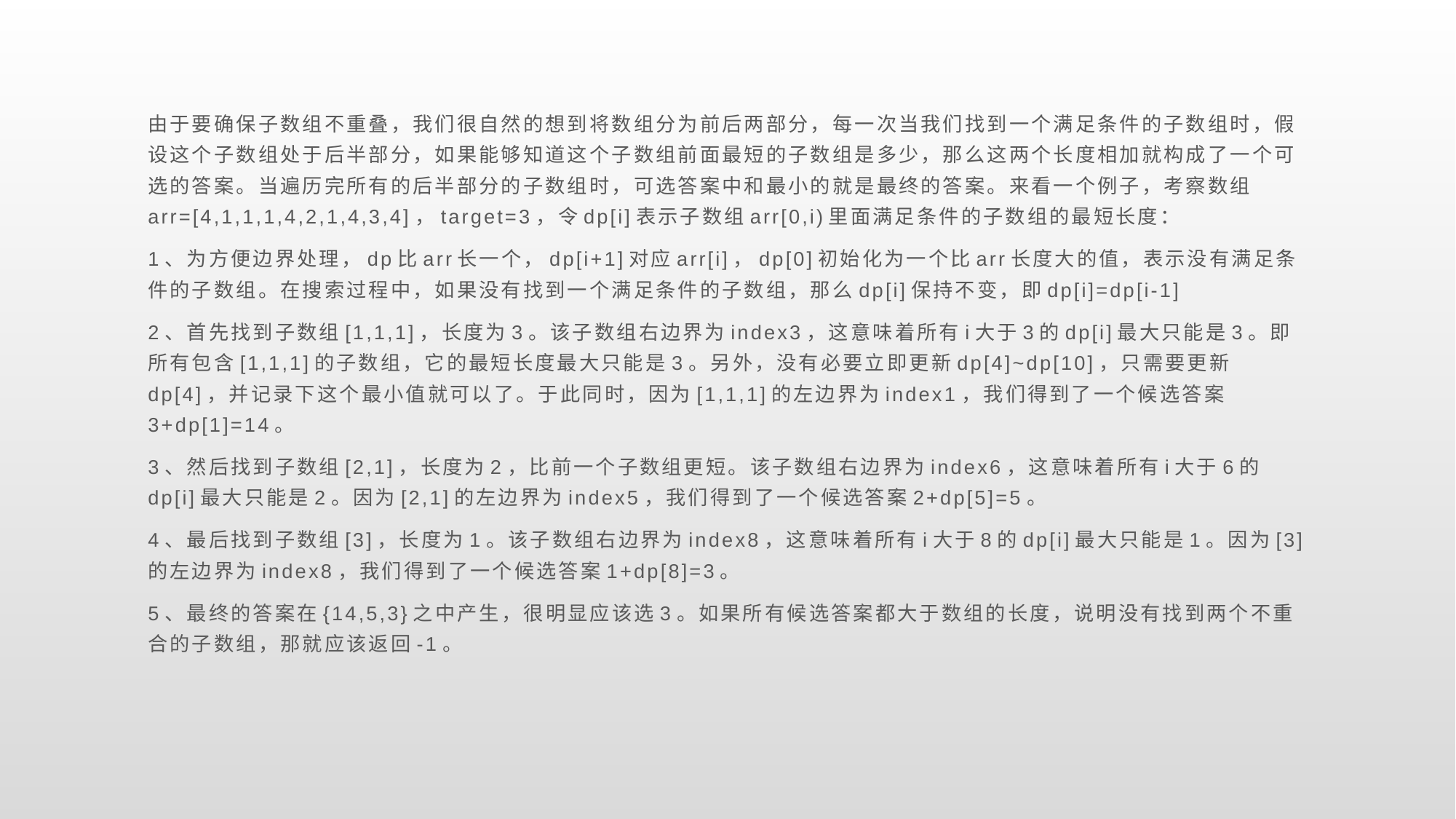

由于要确保子数组不重叠，我们很自然的想到将数组分为前后两部分，每一次当我们找到一个满足条件的子数组时，假设这个子数组处于后半部分，如果能够知道这个子数组前面最短的子数组是多少，那么这两个长度相加就构成了一个可选的答案。当遍历完所有的后半部分的子数组时，可选答案中和最小的就是最终的答案。来看一个例子，考察数组arr=[4,1,1,1,4,2,1,4,3,4]，target=3，令dp[i]表示子数组arr[0,i)里面满足条件的子数组的最短长度：
1、为方便边界处理，dp比arr长一个，dp[i+1]对应arr[i]，dp[0]初始化为一个比arr长度大的值，表示没有满足条件的子数组。在搜索过程中，如果没有找到一个满足条件的子数组，那么dp[i]保持不变，即dp[i]=dp[i-1]
2、首先找到子数组[1,1,1]，长度为3。该子数组右边界为index3，这意味着所有i大于3的dp[i]最大只能是3。即所有包含[1,1,1]的子数组，它的最短长度最大只能是3。另外，没有必要立即更新dp[4]~dp[10]，只需要更新dp[4]，并记录下这个最小值就可以了。于此同时，因为[1,1,1]的左边界为index1，我们得到了一个候选答案3+dp[1]=14。
3、然后找到子数组[2,1]，长度为2，比前一个子数组更短。该子数组右边界为index6，这意味着所有i大于6的dp[i]最大只能是2。因为[2,1]的左边界为index5，我们得到了一个候选答案2+dp[5]=5。
4、最后找到子数组[3]，长度为1。该子数组右边界为index8，这意味着所有i大于8的dp[i]最大只能是1。因为[3]的左边界为index8，我们得到了一个候选答案1+dp[8]=3。
5、最终的答案在{14,5,3}之中产生，很明显应该选3。如果所有候选答案都大于数组的长度，说明没有找到两个不重合的子数组，那就应该返回-1。